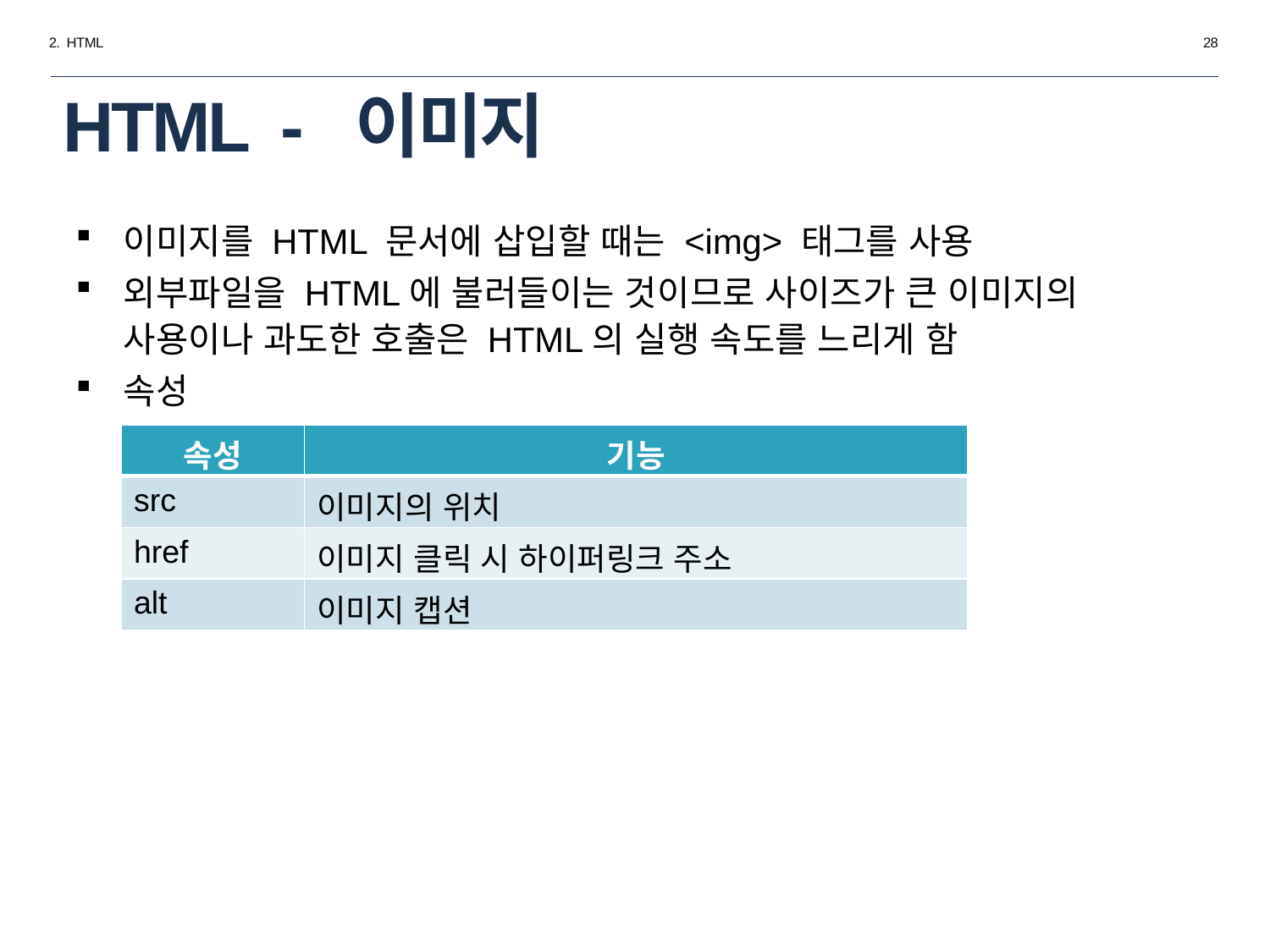

2.  HTML
28
# HTML  -  이미지

이미지를 HTML 문서에 삽입할 때는 <img> 태그를 사용
외부파일을 HTML에 불러들이는 것이므로 사이즈가 큰 이미지의 사용이나 과도한 호출은 HTML의 실행 속도를 느리게 함
속성
| 속성 | 기능 |
| --- | --- |
| src | 이미지의 위치 |
| href | 이미지 클릭 시 하이퍼링크 주소 |
| alt | 이미지 캡션 |